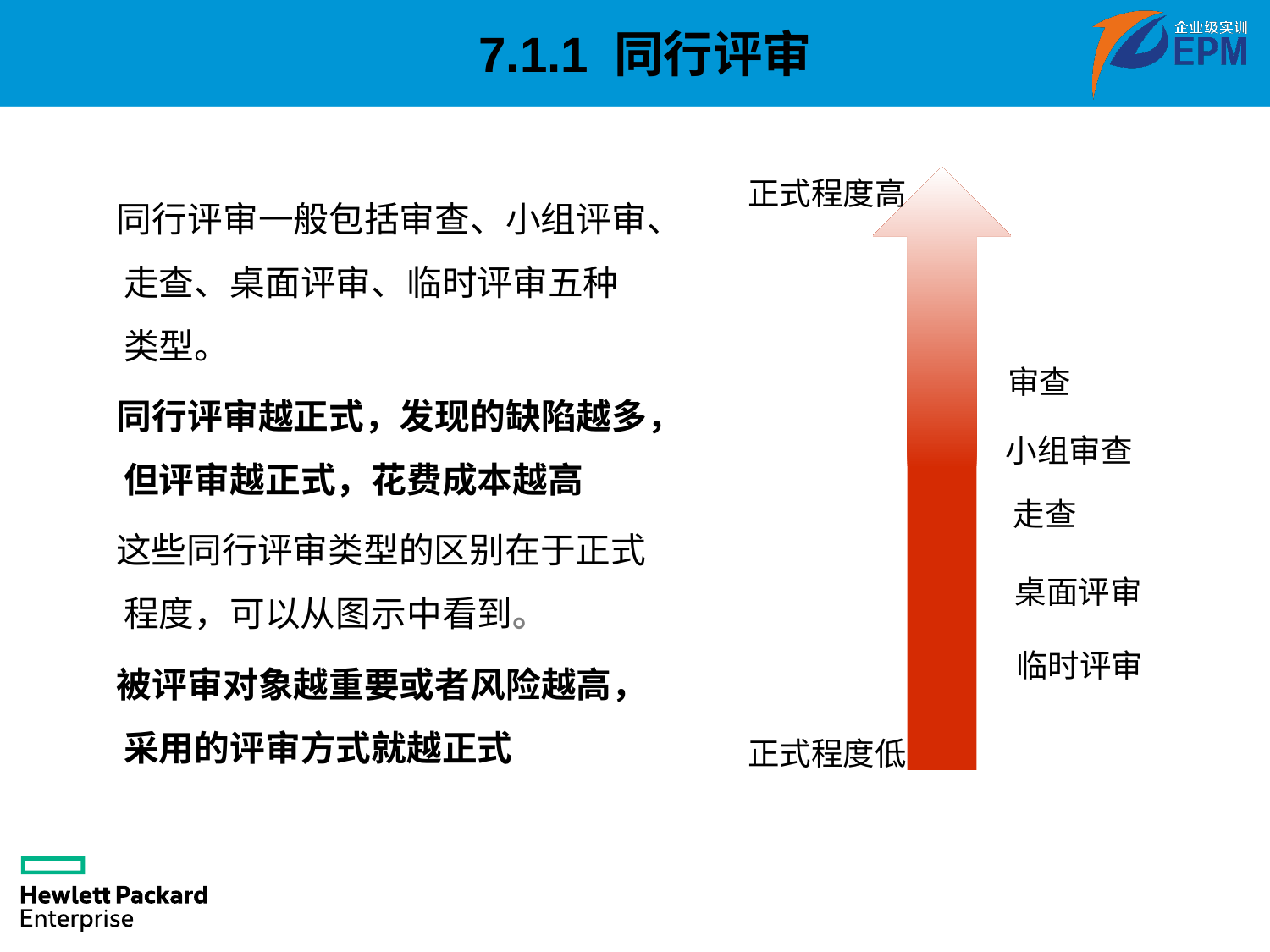

# 7.1.1 同行评审
正式程度高
审查

小组审查
桌面评审
临时评审
正式程度低
    同行评审一般包括审查、小组评审、走查、桌面评审、临时评审五种类型。
    同行评审越正式，发现的缺陷越多，但评审越正式，花费成本越高
    这些同行评审类型的区别在于正式程度，可以从图示中看到。
    被评审对象越重要或者风险越高，采用的评审方式就越正式
走查